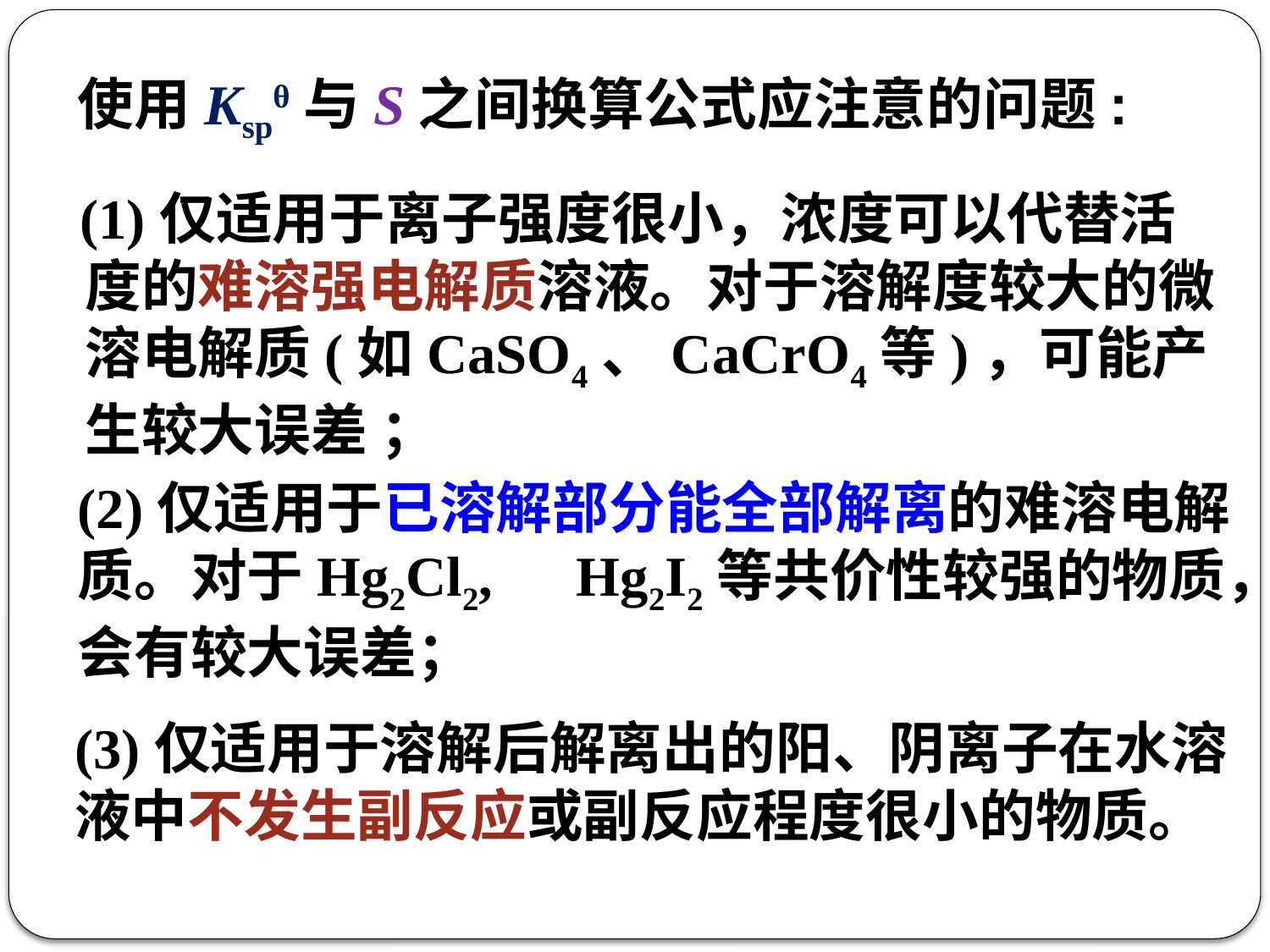

使用Kspθ与S之间换算公式应注意的问题:
   (1)仅适用于离子强度很小，浓度可以代替活度的难溶强电解质溶液。对于溶解度较大的微溶电解质(如CaSO4、CaCrO4等)，可能产生较大误差 ；

(2)仅适用于已溶解部分能全部解离的难溶电解质。对于Hg2Cl2,　Hg2I2等共价性较强的物质，会有较大误差；

(3)仅适用于溶解后解离出的阳、阴离子在水溶液中不发生副反应或副反应程度很小的物质。